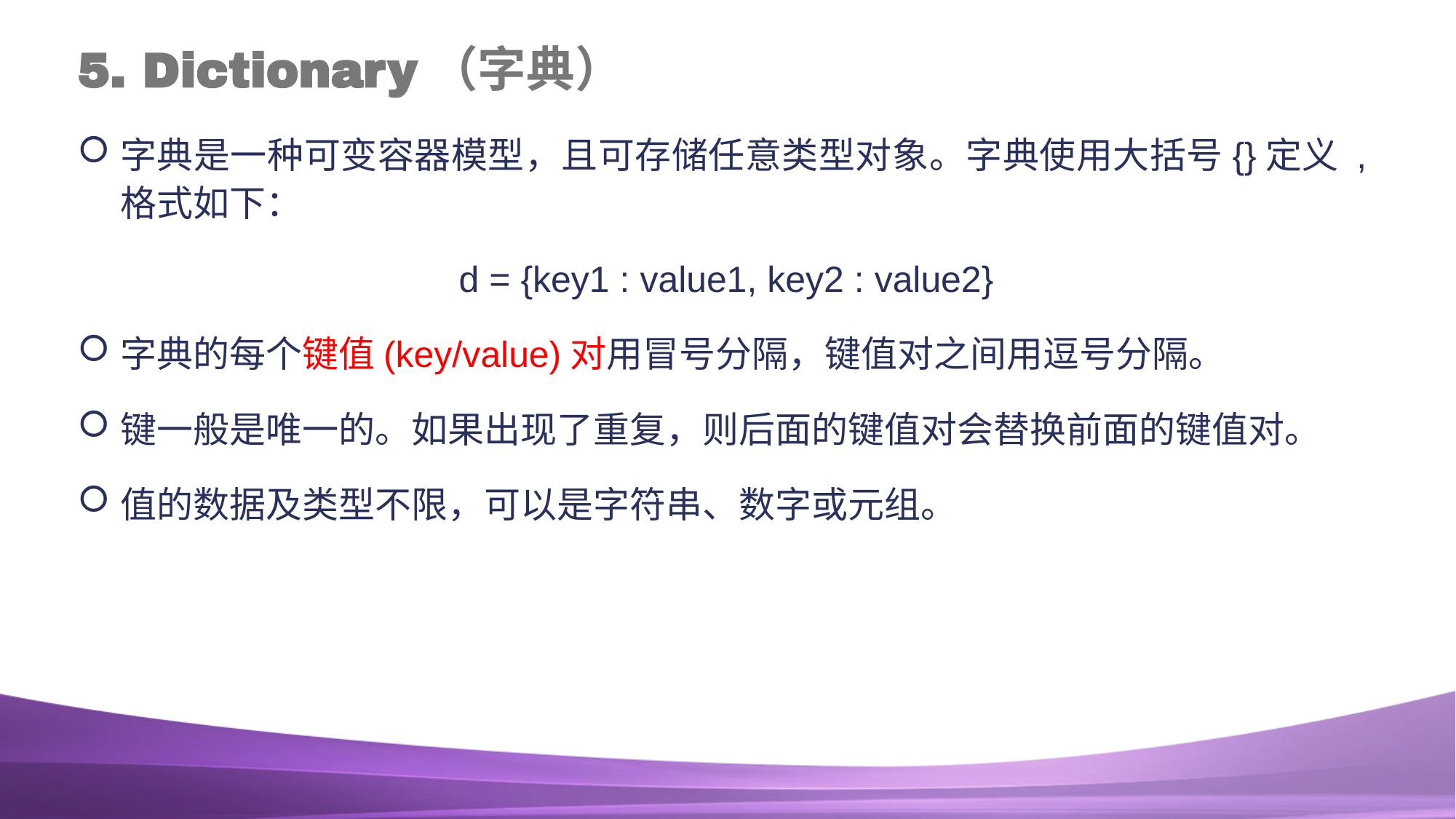

# 5. Dictionary（字典）
字典是一种可变容器模型，且可存储任意类型对象。字典使用大括号{}定义 ,格式如下：
d = {key1 : value1, key2 : value2}
字典的每个键值(key/value)对用冒号分隔，键值对之间用逗号分隔。
键一般是唯一的。如果出现了重复，则后面的键值对会替换前面的键值对。
值的数据及类型不限，可以是字符串、数字或元组。